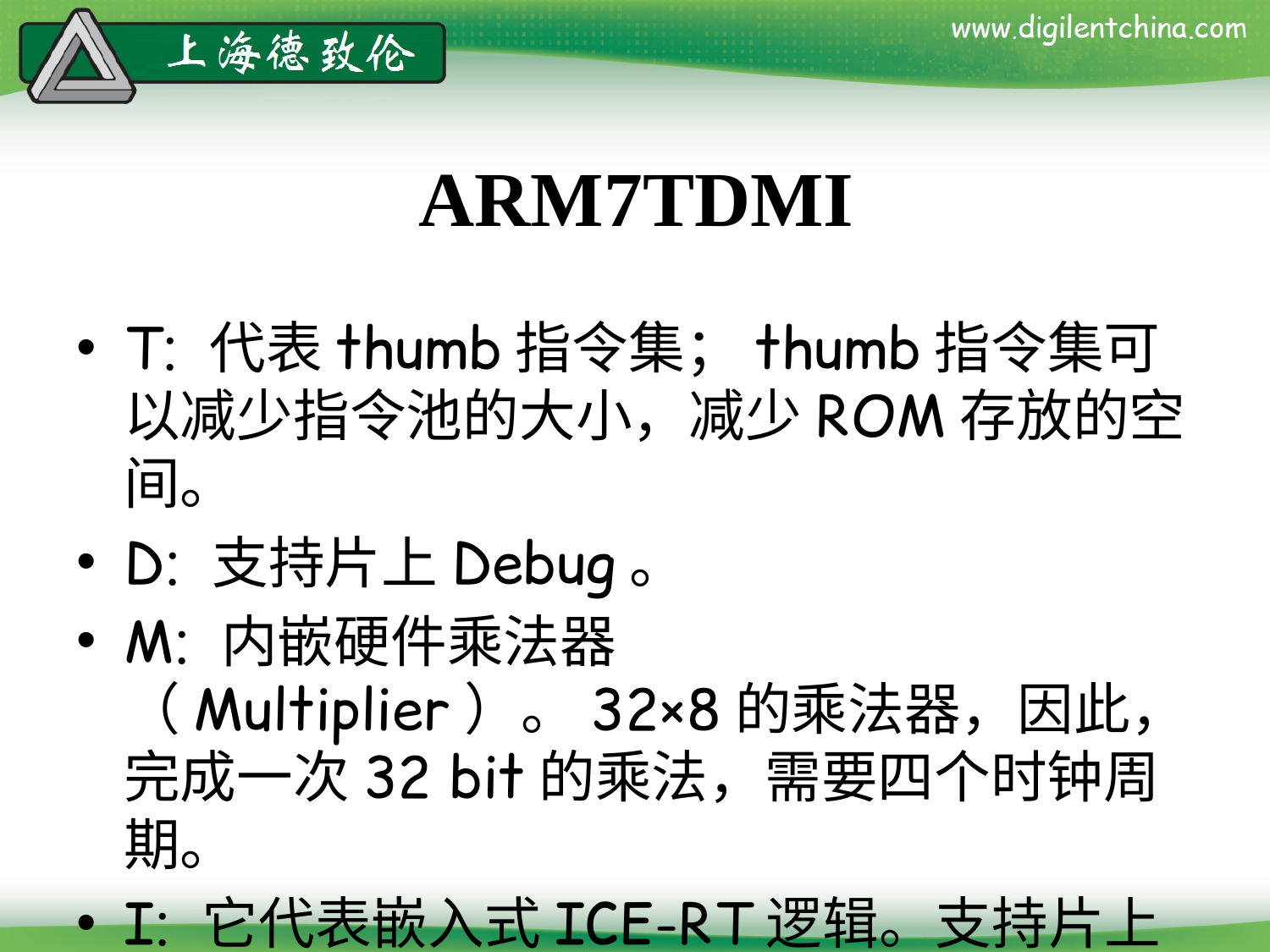

# ARM7TDMI
T: 代表thumb指令集；thumb指令集可以减少指令池的大小，减少ROM存放的空间。
D: 支持片上Debug。
M: 内嵌硬件乘法器（Multiplier）。32×8的乘法器，因此，完成一次32 bit的乘法，需要四个时钟周期。
I: 它代表嵌入式ICE-RT逻辑。支持片上断点和调试点。